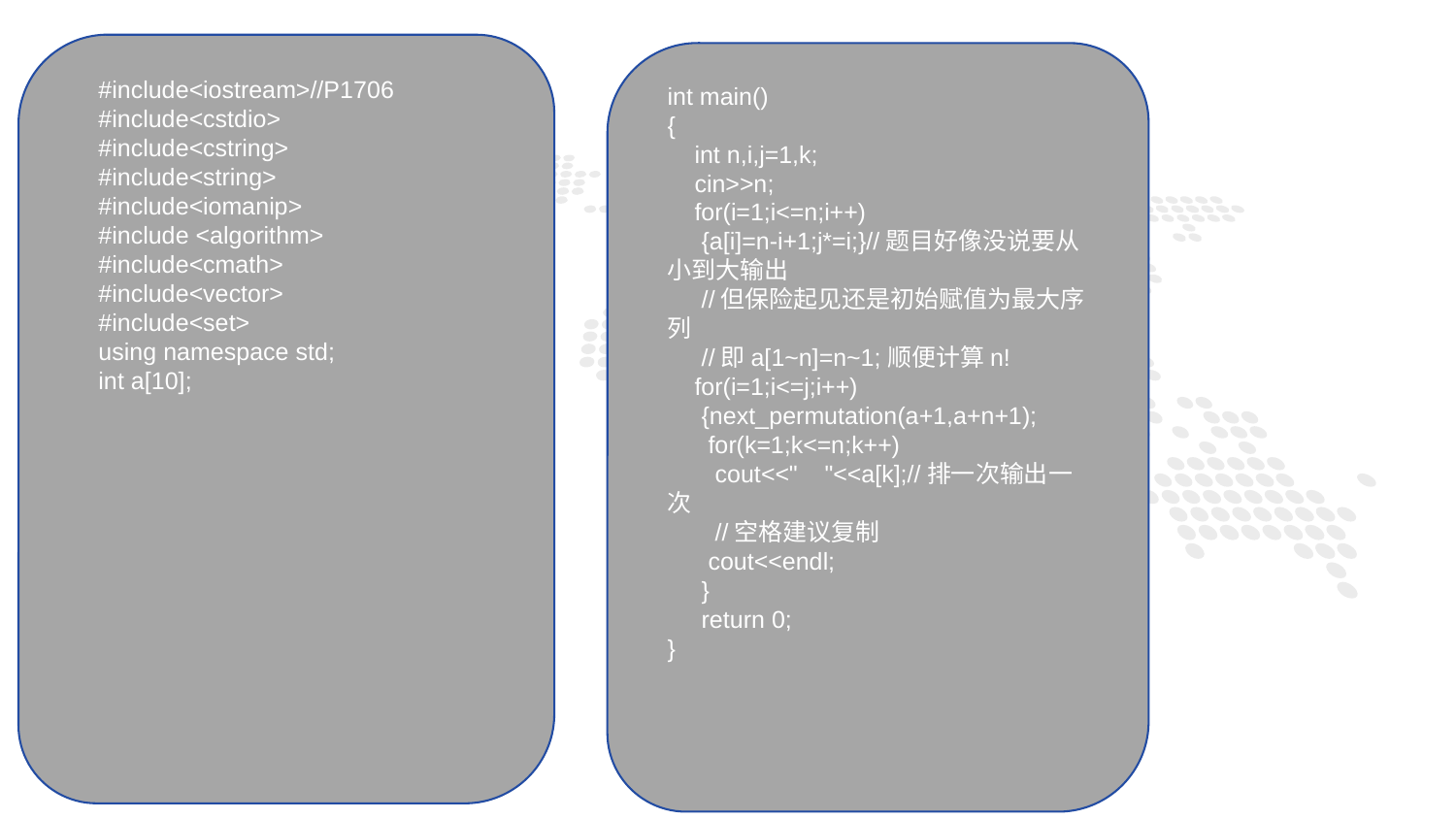

#include<iostream>//P1706
#include<cstdio>
#include<cstring>
#include<string>
#include<iomanip>
#include <algorithm>
#include<cmath>
#include<vector>
#include<set>
using namespace std;
int a[10];

int main()
{
    int n,i,j=1,k;
    cin>>n;
    for(i=1;i<=n;i++)
     {a[i]=n-i+1;j*=i;}//题目好像没说要从小到大输出
     //但保险起见还是初始赋值为最大序列
     //即a[1~n]=n~1;顺便计算n!
    for(i=1;i<=j;i++)
     {next_permutation(a+1,a+n+1);
      for(k=1;k<=n;k++)
       cout<<"    "<<a[k];//排一次输出一次
       //空格建议复制
      cout<<endl;
     }
     return 0;
}
1
PART  ONE